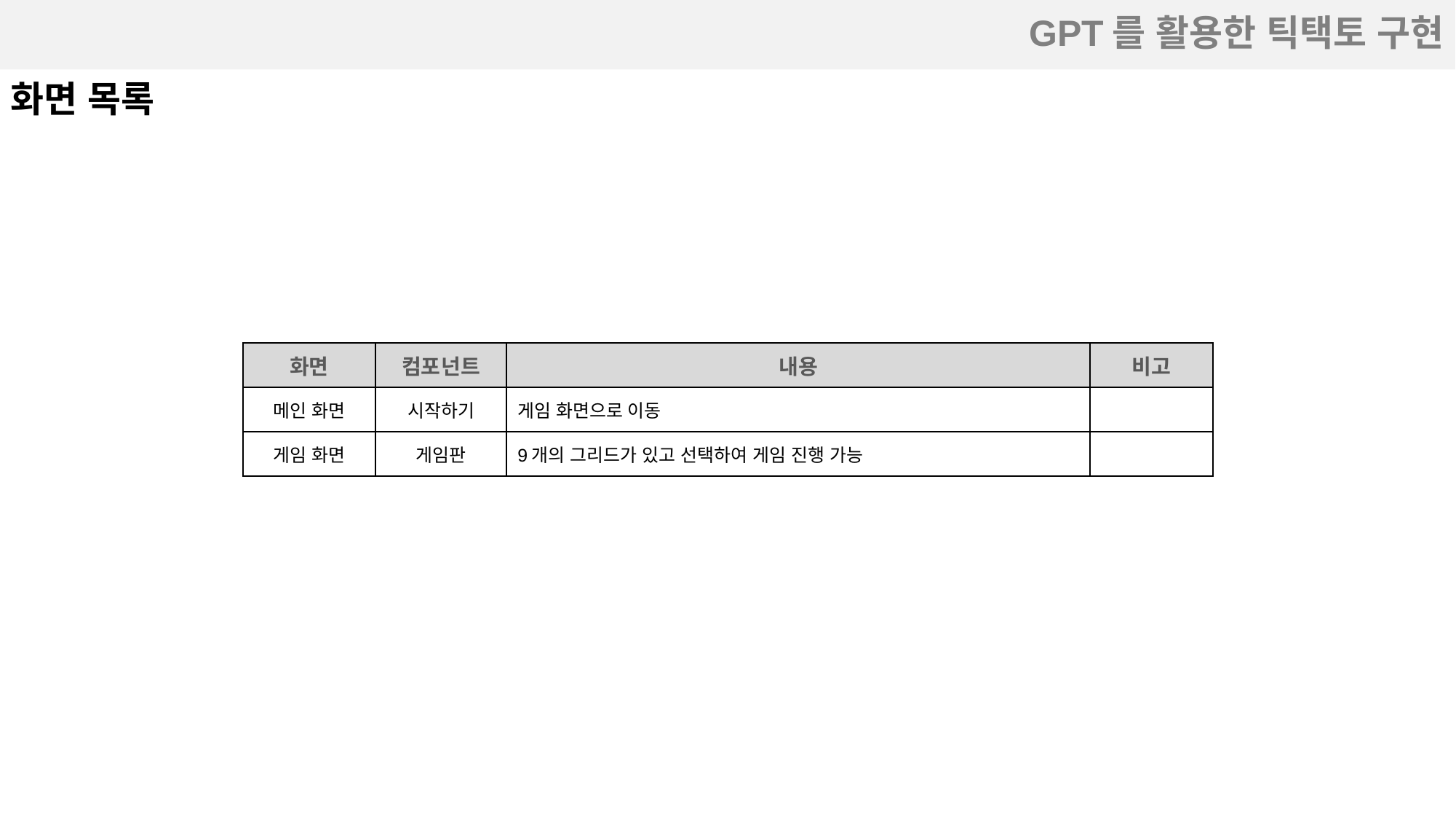

# GPT를 활용한 틱택토 구현
화면 목록
| 화면 | 컴포넌트 | 내용 | 비고 |
| --- | --- | --- | --- |
| 메인 화면 | 시작하기 | 게임 화면으로 이동 |  |
| 게임 화면 | 게임판 | 9개의 그리드가 있고 선택하여 게임 진행 가능 |  |